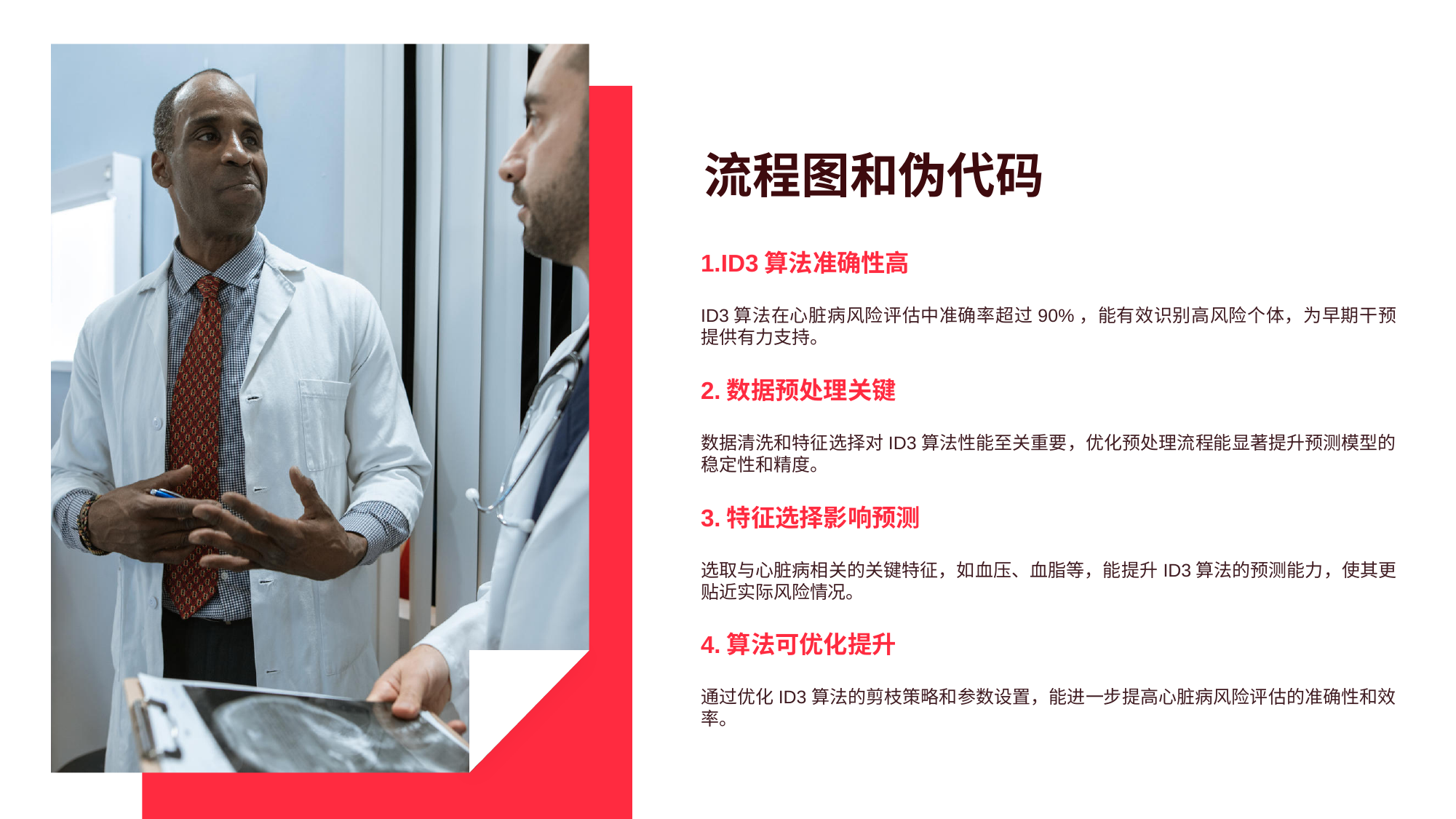

流程图和伪代码

1.ID3算法准确性高
ID3算法在心脏病风险评估中准确率超过90%，能有效识别高风险个体，为早期干预提供有力支持。
2.数据预处理关键
数据清洗和特征选择对ID3算法性能至关重要，优化预处理流程能显著提升预测模型的稳定性和精度。
3.特征选择影响预测
选取与心脏病相关的关键特征，如血压、血脂等，能提升ID3算法的预测能力，使其更贴近实际风险情况。
4.算法可优化提升
通过优化ID3算法的剪枝策略和参数设置，能进一步提高心脏病风险评估的准确性和效率。